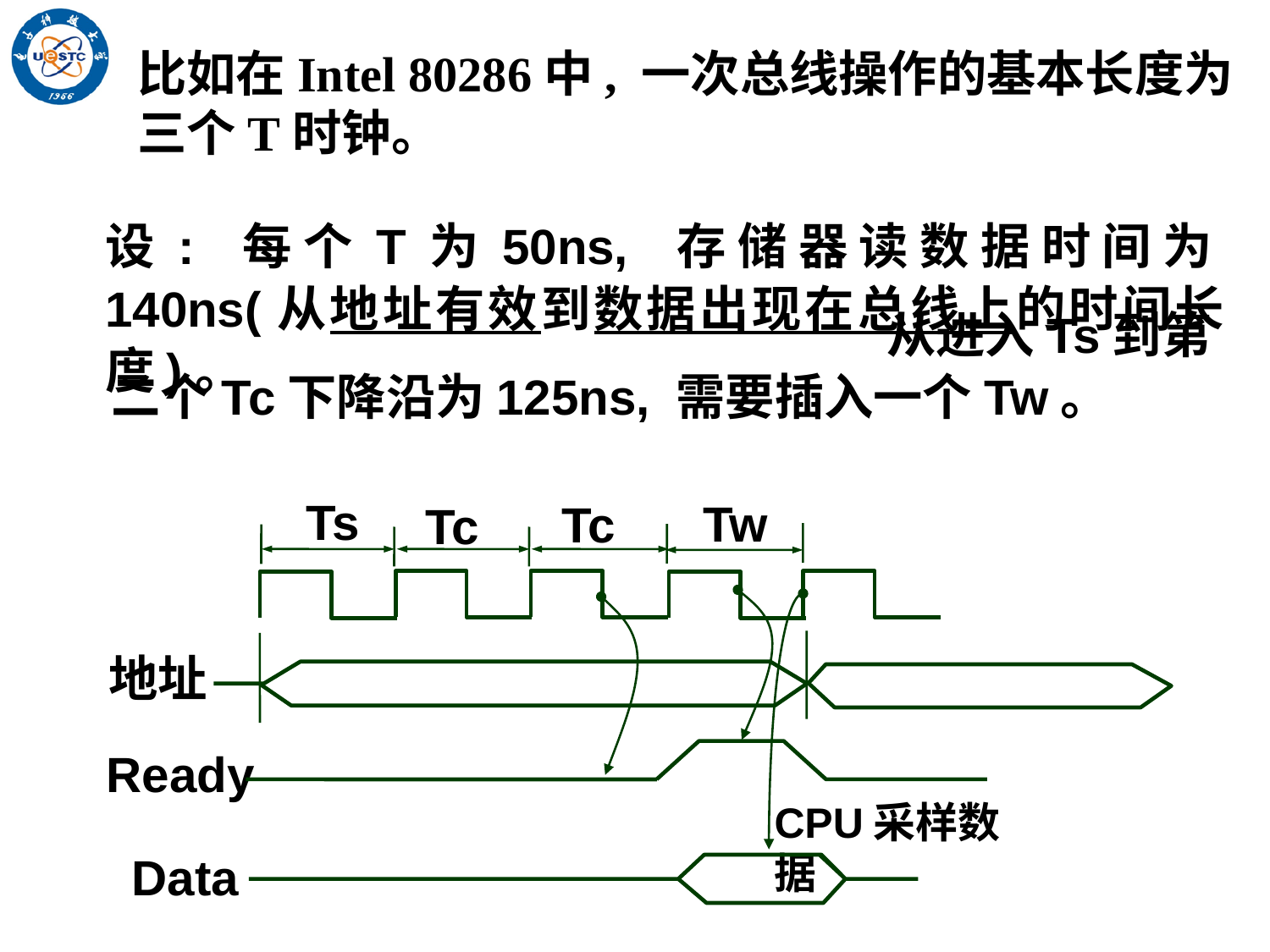

比如在Intel 80286中, 一次总线操作的基本长度为三个T时钟。
设: 每个T为50ns, 存储器读数据时间为140ns(从地址有效到数据出现在总线上的时间长度)。

                                                                    从进入Ts到第二个Tc下降沿为125ns, 需要插入一个Tw。
Ts
Tc
Tc

Tw

地址

Ready

CPU采样数据
Data